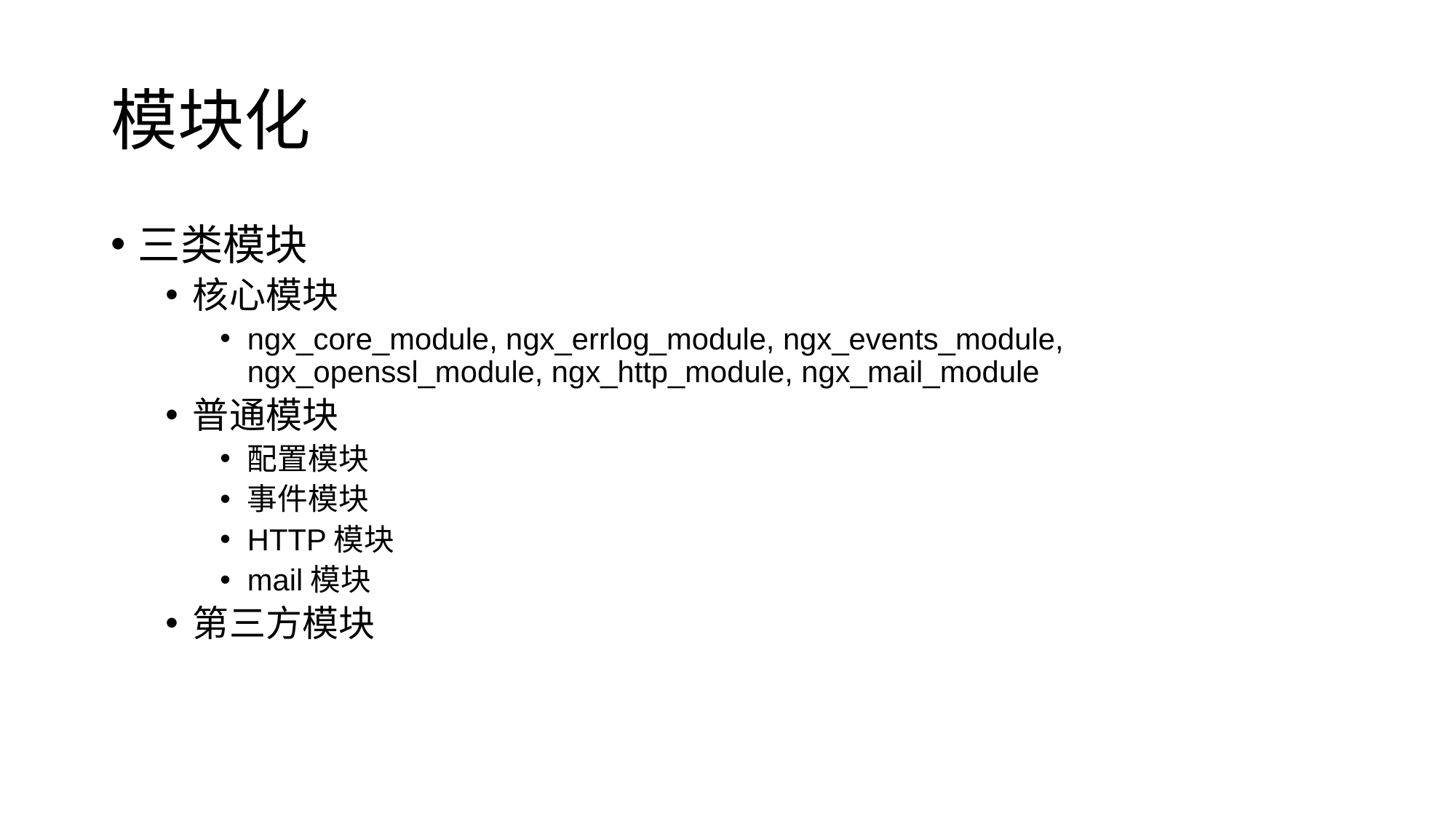

# 模块化
三类模块
核心模块
ngx_core_module, ngx_errlog_module, ngx_events_module, ngx_openssl_module, ngx_http_module, ngx_mail_module
普通模块
配置模块
事件模块
HTTP模块
mail模块
第三方模块